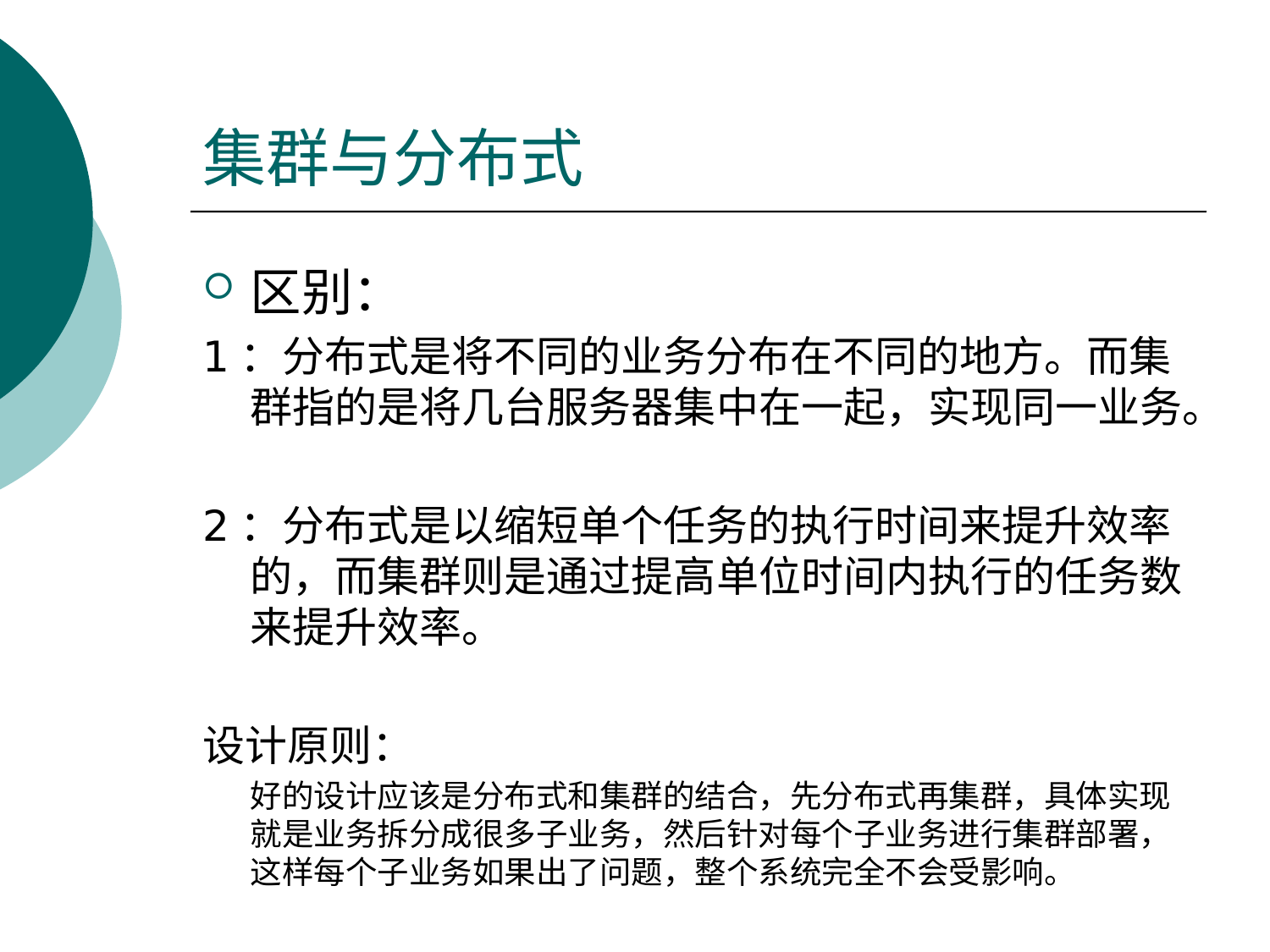

# 集群与分布式
区别：
1：分布式是将不同的业务分布在不同的地方。而集群指的是将几台服务器集中在一起，实现同一业务。

2：分布式是以缩短单个任务的执行时间来提升效率的，而集群则是通过提高单位时间内执行的任务数来提升效率。

设计原则：
	好的设计应该是分布式和集群的结合，先分布式再集群，具体实现就是业务拆分成很多子业务，然后针对每个子业务进行集群部署，这样每个子业务如果出了问题，整个系统完全不会受影响。